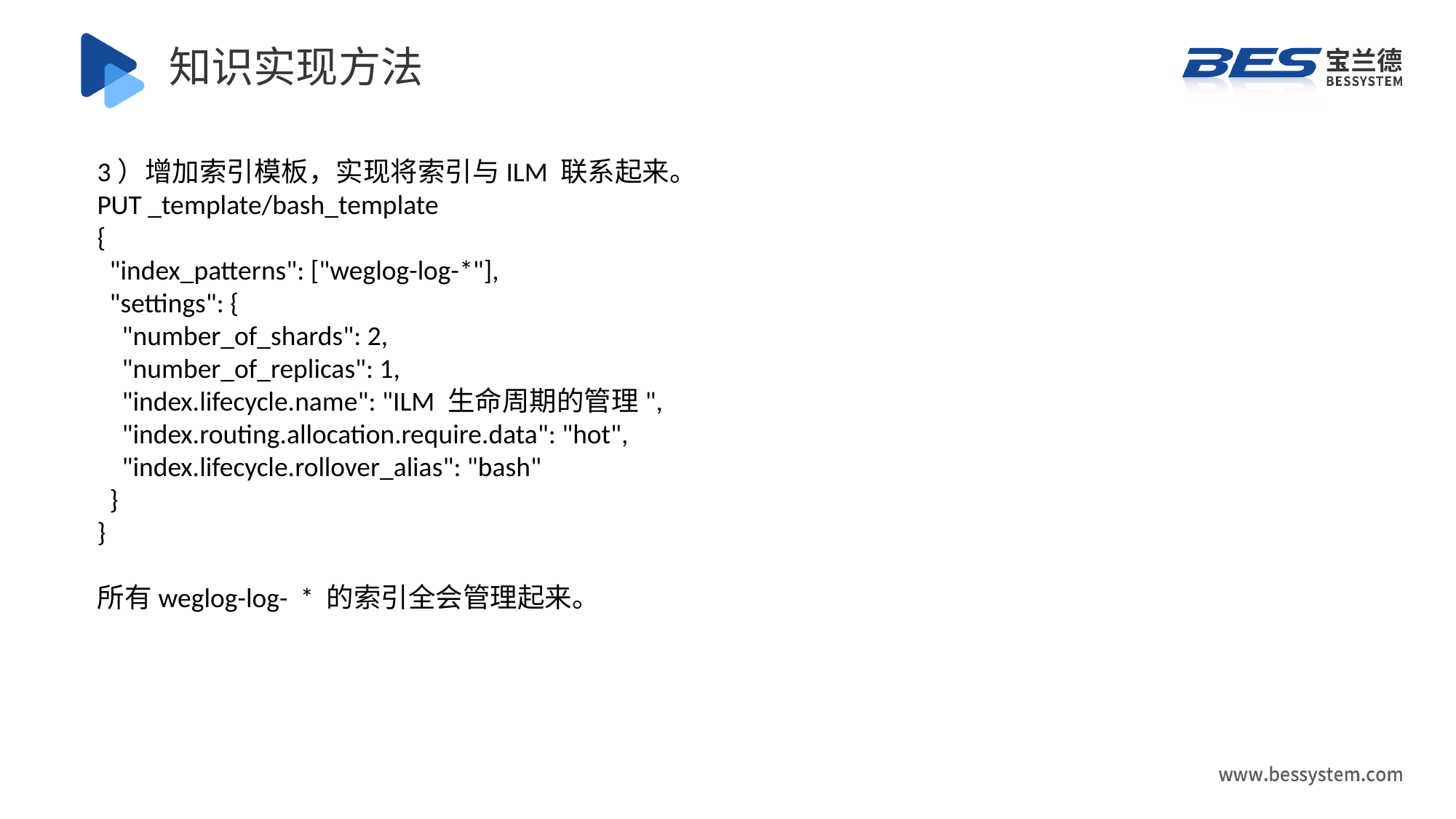

# 知识实现方法
3）增加索引模板，实现将索引与ILM 联系起来。
PUT _template/bash_template
{
  "index_patterns": ["weglog-log-*"],
  "settings": {
    "number_of_shards": 2,
    "number_of_replicas": 1,
    "index.lifecycle.name": "ILM 生命周期的管理",
    "index.routing.allocation.require.data": "hot",
    "index.lifecycle.rollover_alias": "bash"
  }
}

所有weglog-log-  * 的索引全会管理起来。